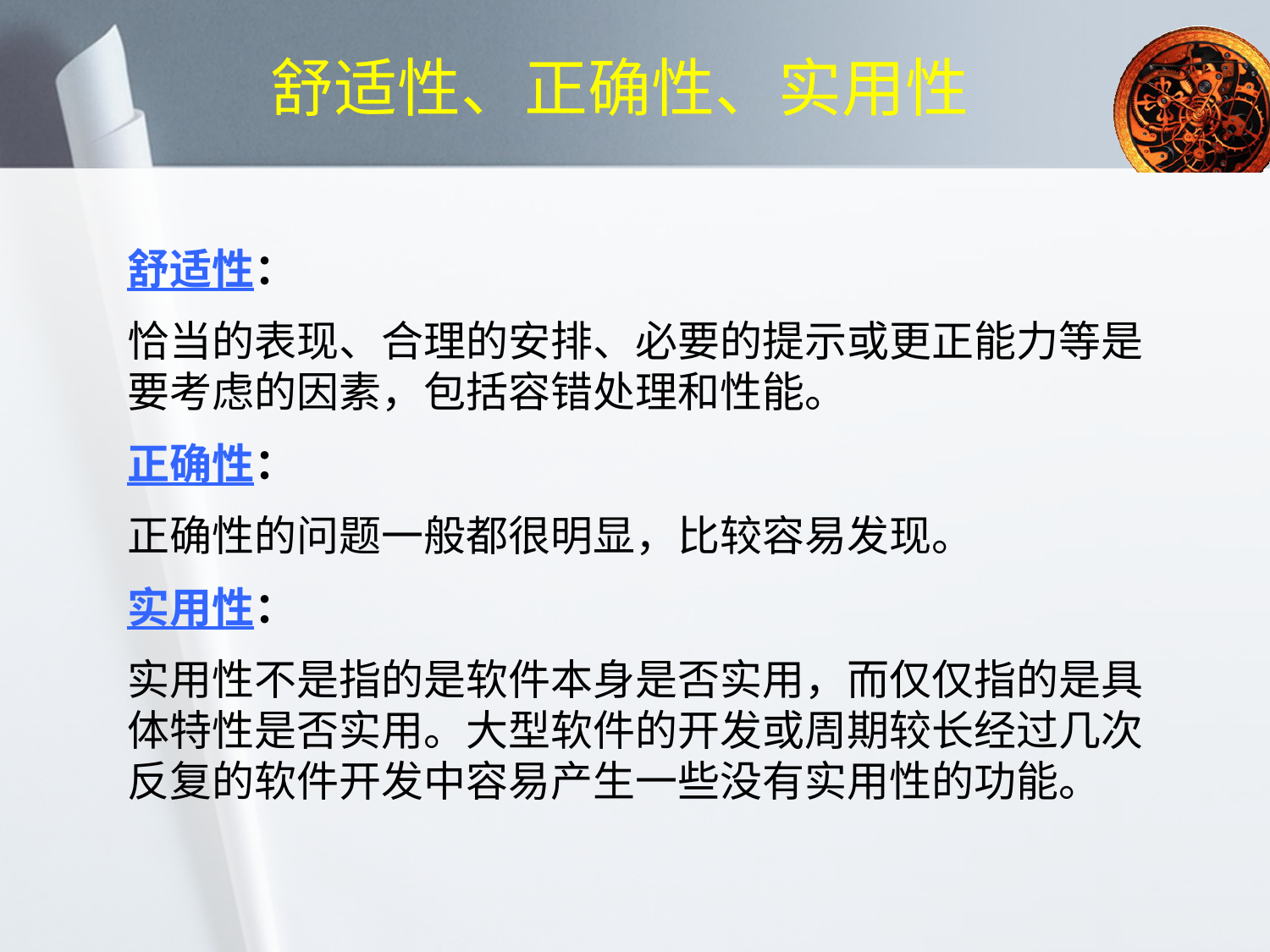

# 舒适性、正确性、实用性
舒适性：
恰当的表现、合理的安排、必要的提示或更正能力等是要考虑的因素，包括容错处理和性能。
正确性：
正确性的问题一般都很明显，比较容易发现。
实用性：
实用性不是指的是软件本身是否实用，而仅仅指的是具体特性是否实用。大型软件的开发或周期较长经过几次反复的软件开发中容易产生一些没有实用性的功能。